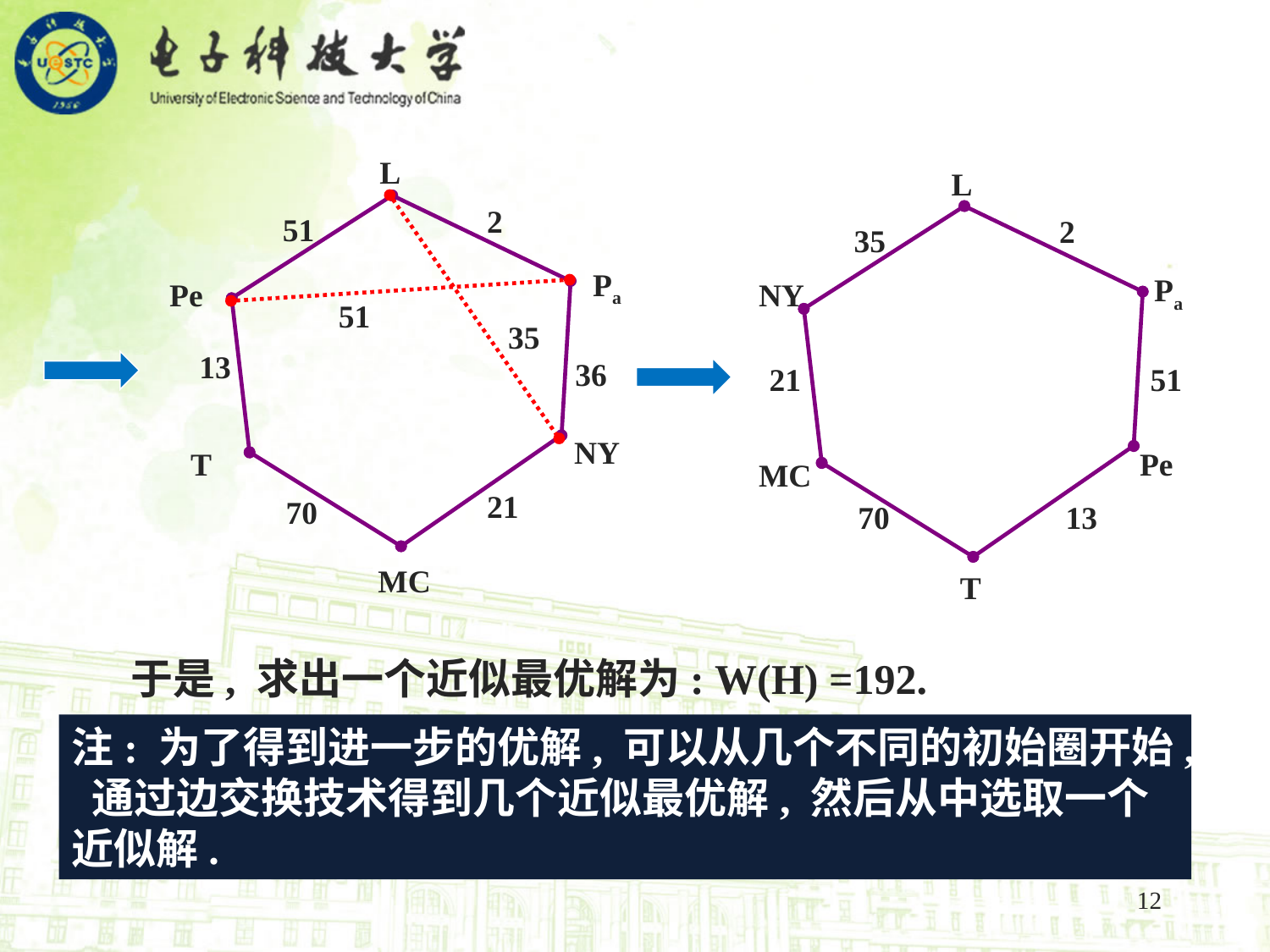

L

2

51
Pa
Pe

51

35
13
36
NY

T

21
70
MC
L
2

35
Pa
NY

21
51
Pe

MC

70
13
T

      于是, 求出一个近似最优解为: W(H) =192.
注: 为了得到进一步的优解, 可以从几个不同的初始圈开始, 通过边交换技术得到几个近似最优解, 然后从中选取一个近似解.
12